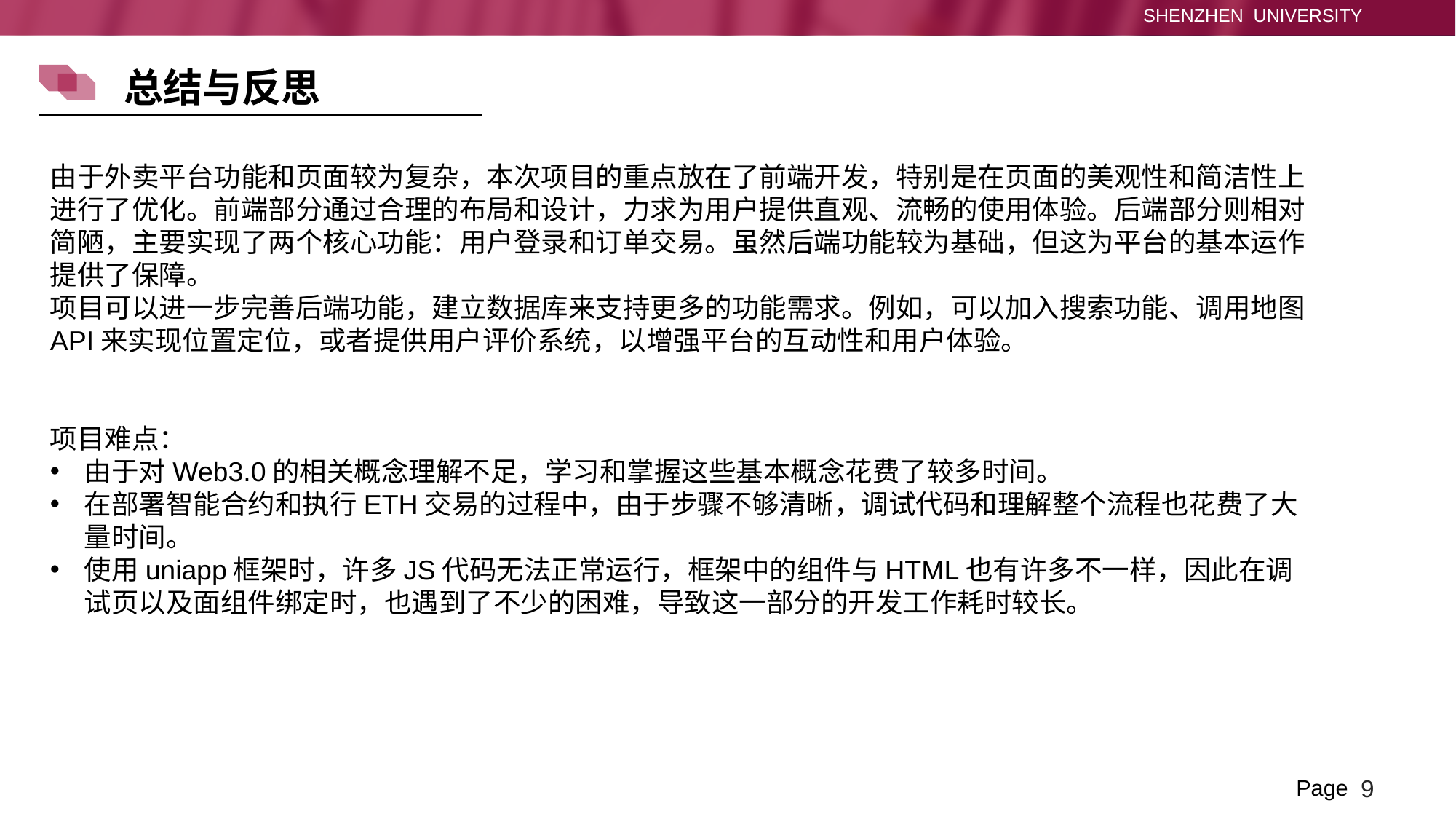

总结与反思
由于外卖平台功能和页面较为复杂，本次项目的重点放在了前端开发，特别是在页面的美观性和简洁性上进行了优化。前端部分通过合理的布局和设计，力求为用户提供直观、流畅的使用体验。后端部分则相对简陋，主要实现了两个核心功能：用户登录和订单交易。虽然后端功能较为基础，但这为平台的基本运作提供了保障。
项目可以进一步完善后端功能，建立数据库来支持更多的功能需求。例如，可以加入搜索功能、调用地图API来实现位置定位，或者提供用户评价系统，以增强平台的互动性和用户体验。

项目难点：
由于对Web3.0的相关概念理解不足，学习和掌握这些基本概念花费了较多时间。
在部署智能合约和执行ETH交易的过程中，由于步骤不够清晰，调试代码和理解整个流程也花费了大量时间。
使用uniapp框架时，许多JS代码无法正常运行，框架中的组件与HTML也有许多不一样，因此在调试页以及面组件绑定时，也遇到了不少的困难，导致这一部分的开发工作耗时较长。
9